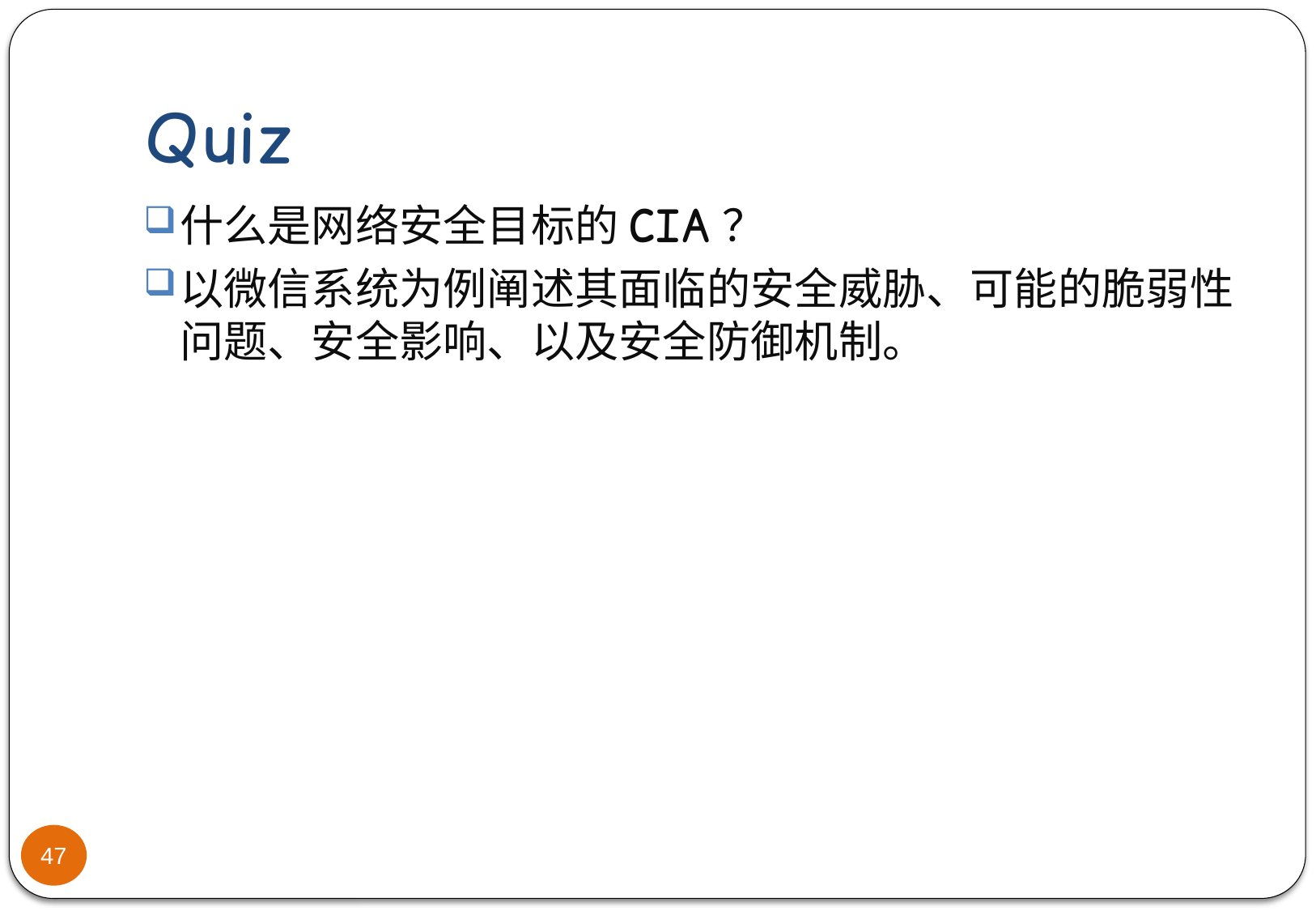

# Quiz
什么是网络安全目标的CIA？
以微信系统为例阐述其面临的安全威胁、可能的脆弱性问题、安全影响、以及安全防御机制。
47